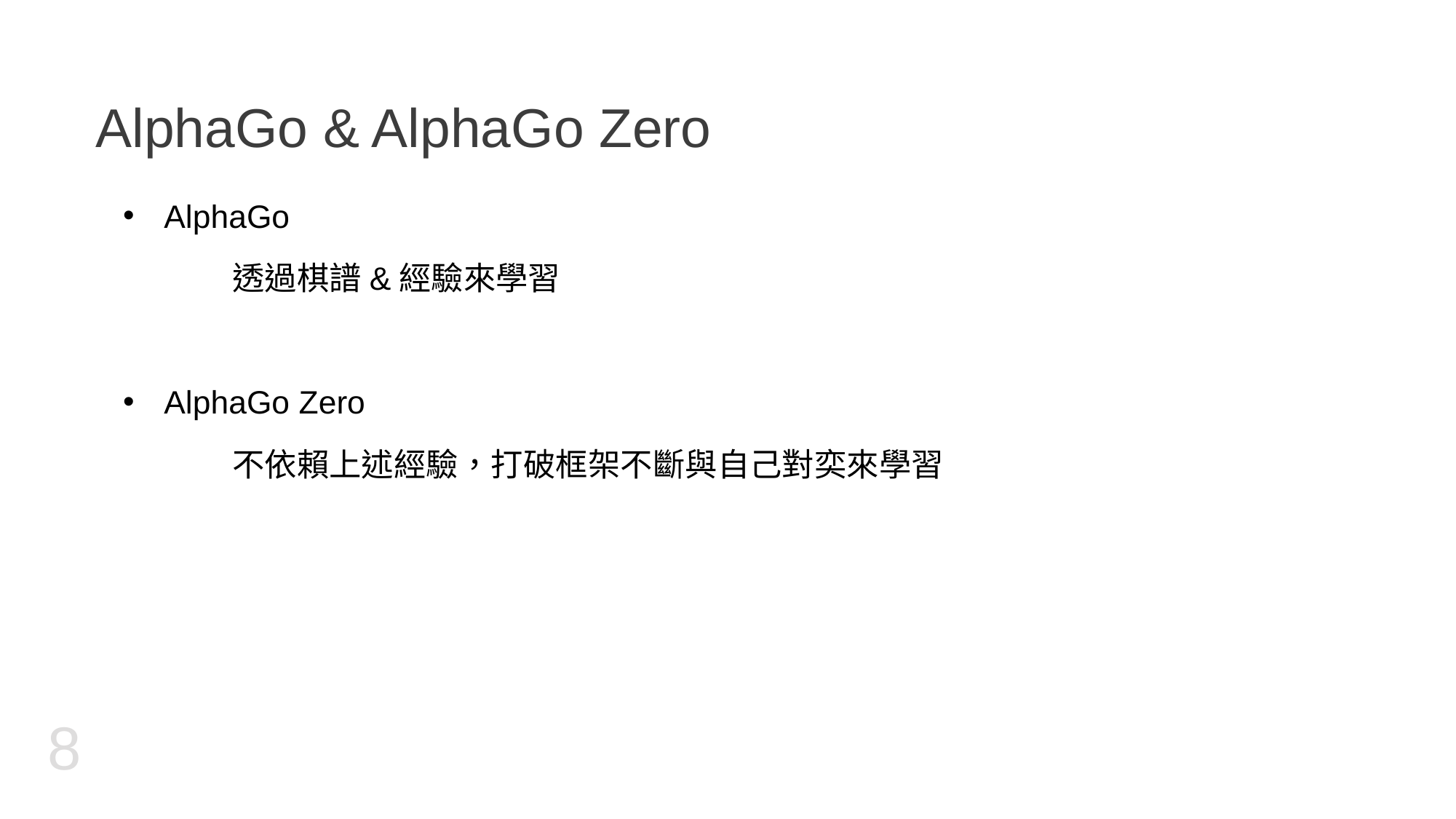

# AlphaGo & AlphaGo Zero
AlphaGo
	透過棋譜&經驗來學習

AlphaGo Zero
	不依賴上述經驗，打破框架不斷與自己對奕來學習
8